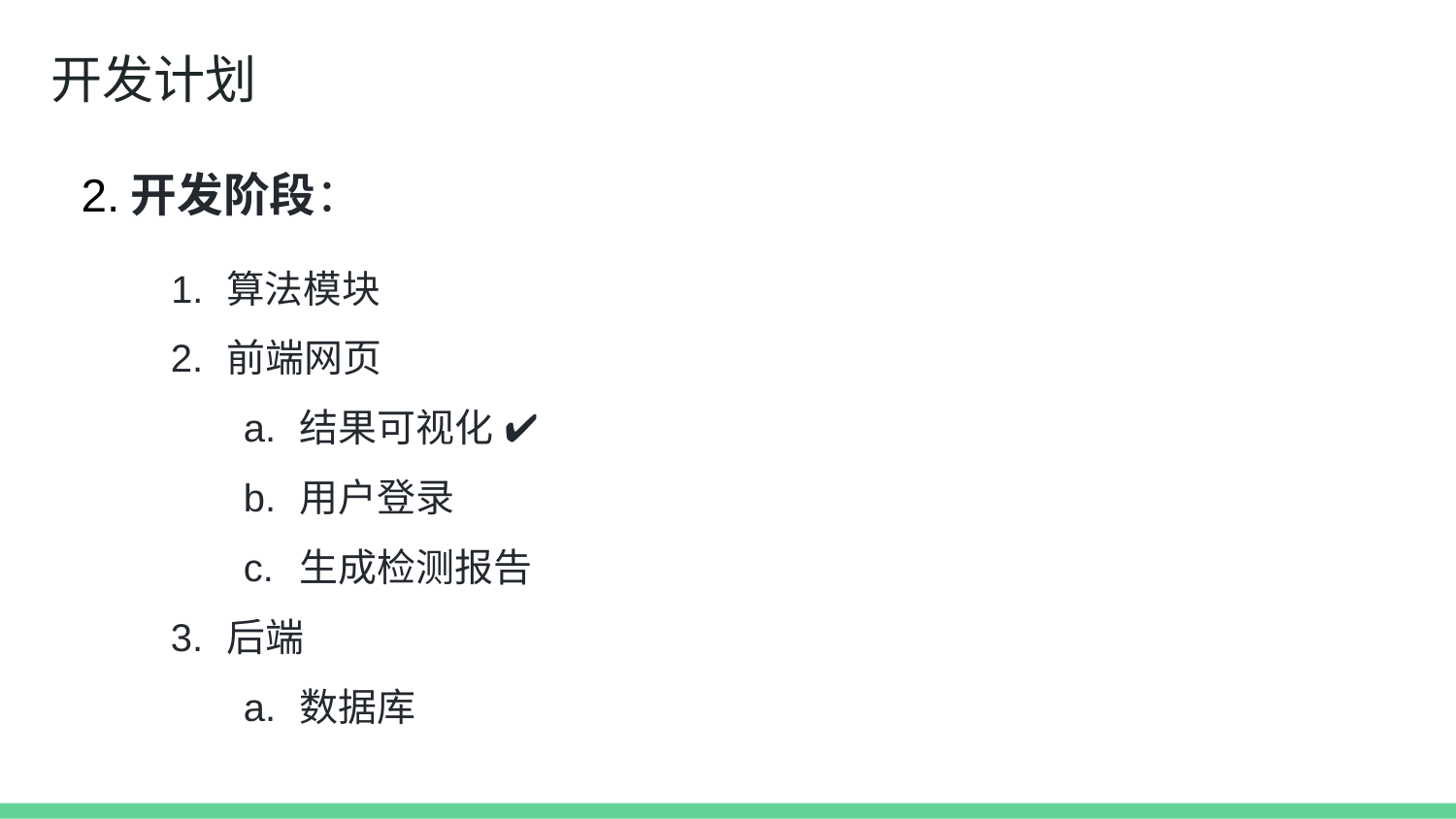

# 开发计划
2.开发阶段：
算法模块
前端网页
结果可视化 ✔
用户登录
生成检测报告
后端
数据库